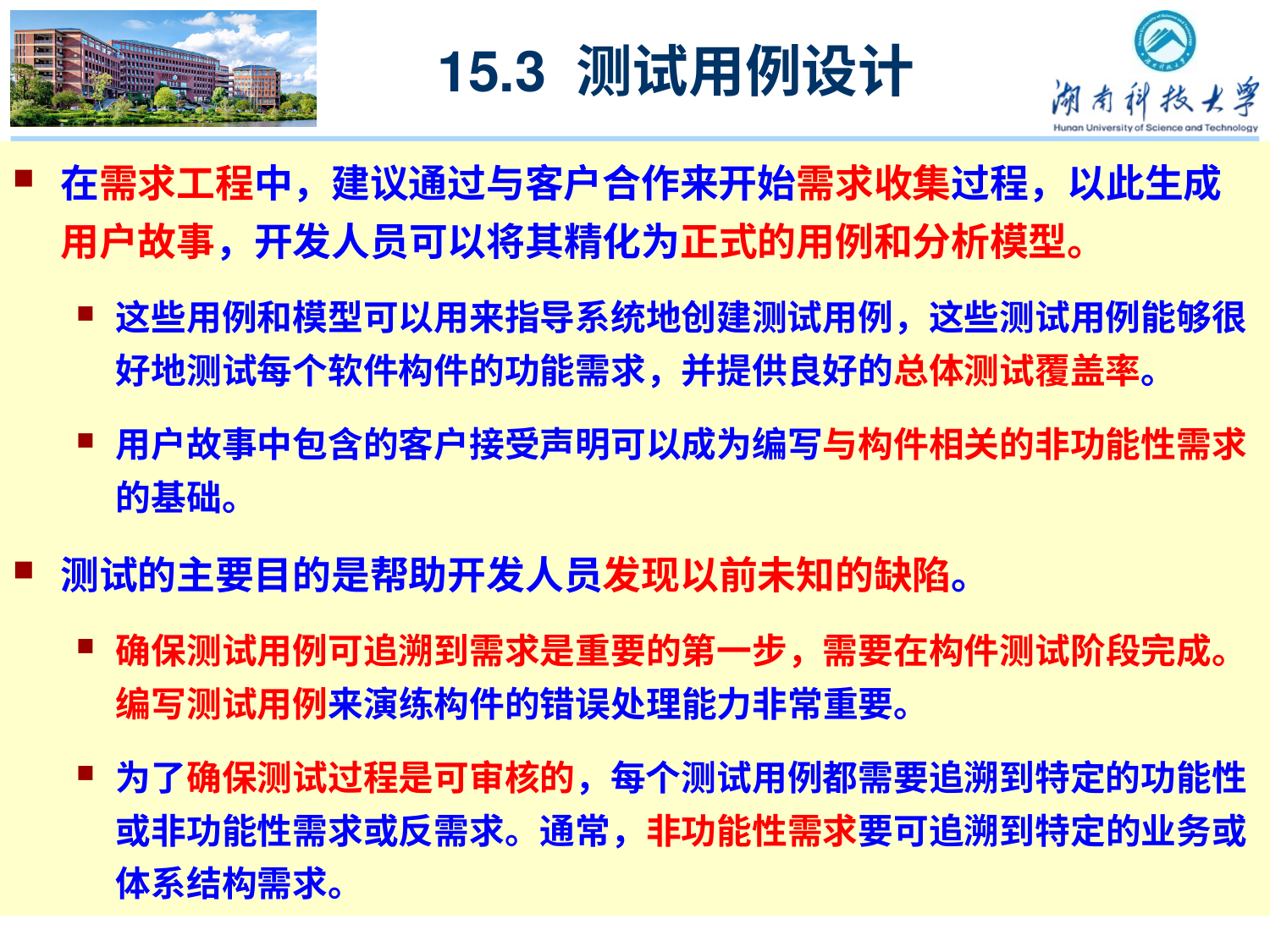

15.3 测试用例设计
在需求工程中，建议通过与客户合作来开始需求收集过程，以此生成用户故事，开发人员可以将其精化为正式的用例和分析模型。
这些用例和模型可以用来指导系统地创建测试用例，这些测试用例能够很好地测试每个软件构件的功能需求，并提供良好的总体测试覆盖率。
用户故事中包含的客户接受声明可以成为编写与构件相关的非功能性需求的基础。
测试的主要目的是帮助开发人员发现以前未知的缺陷。
确保测试用例可追溯到需求是重要的第一步，需要在构件测试阶段完成。编写测试用例来演练构件的错误处理能力非常重要。
为了确保测试过程是可审核的，每个测试用例都需要追溯到特定的功能性或非功能性需求或反需求。通常，非功能性需求要可追溯到特定的业务或体系结构需求。
19